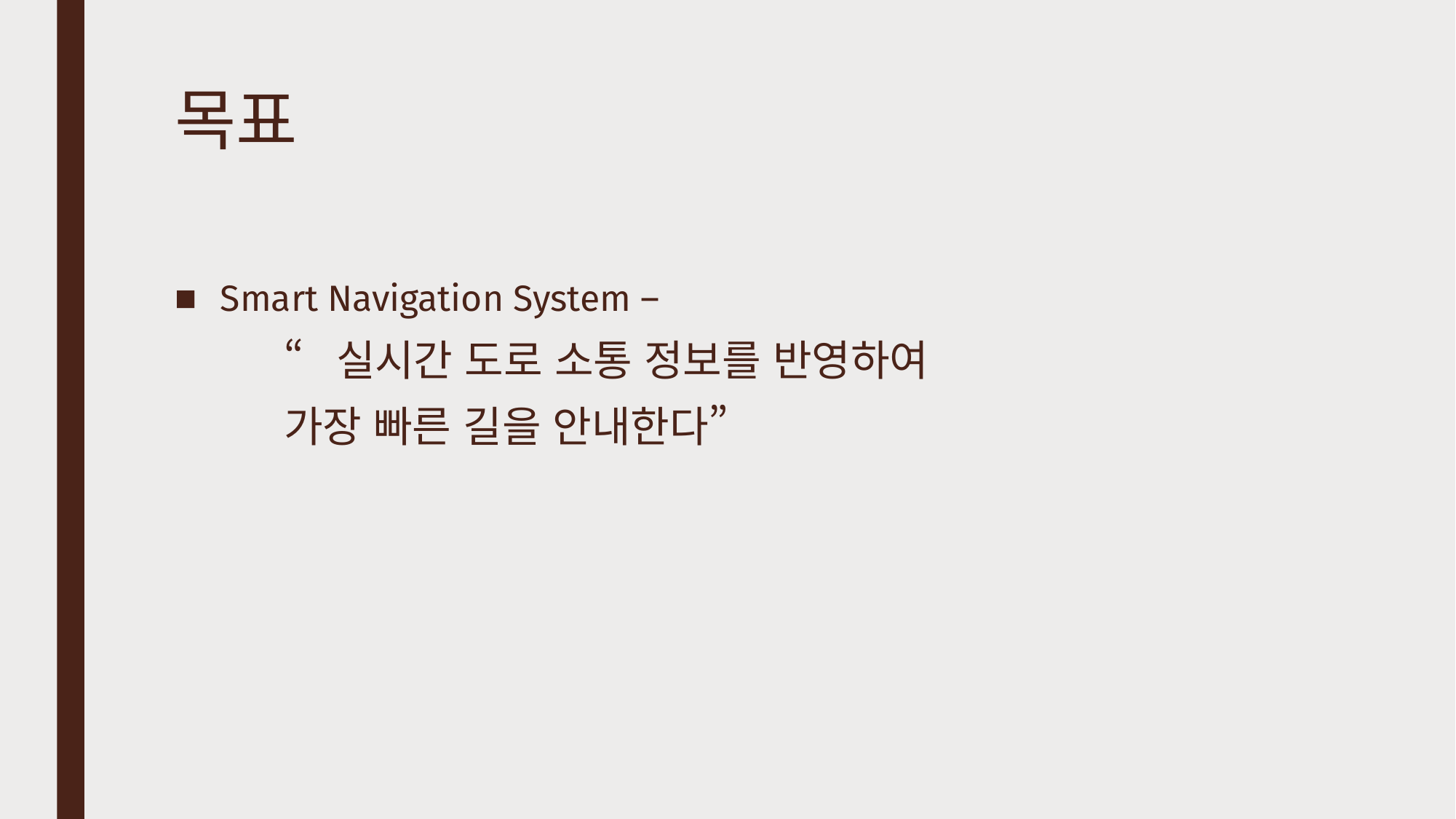

# 목표
Smart Navigation System –
	“실시간 도로 소통 정보를 반영하여
	가장 빠른 길을 안내한다”